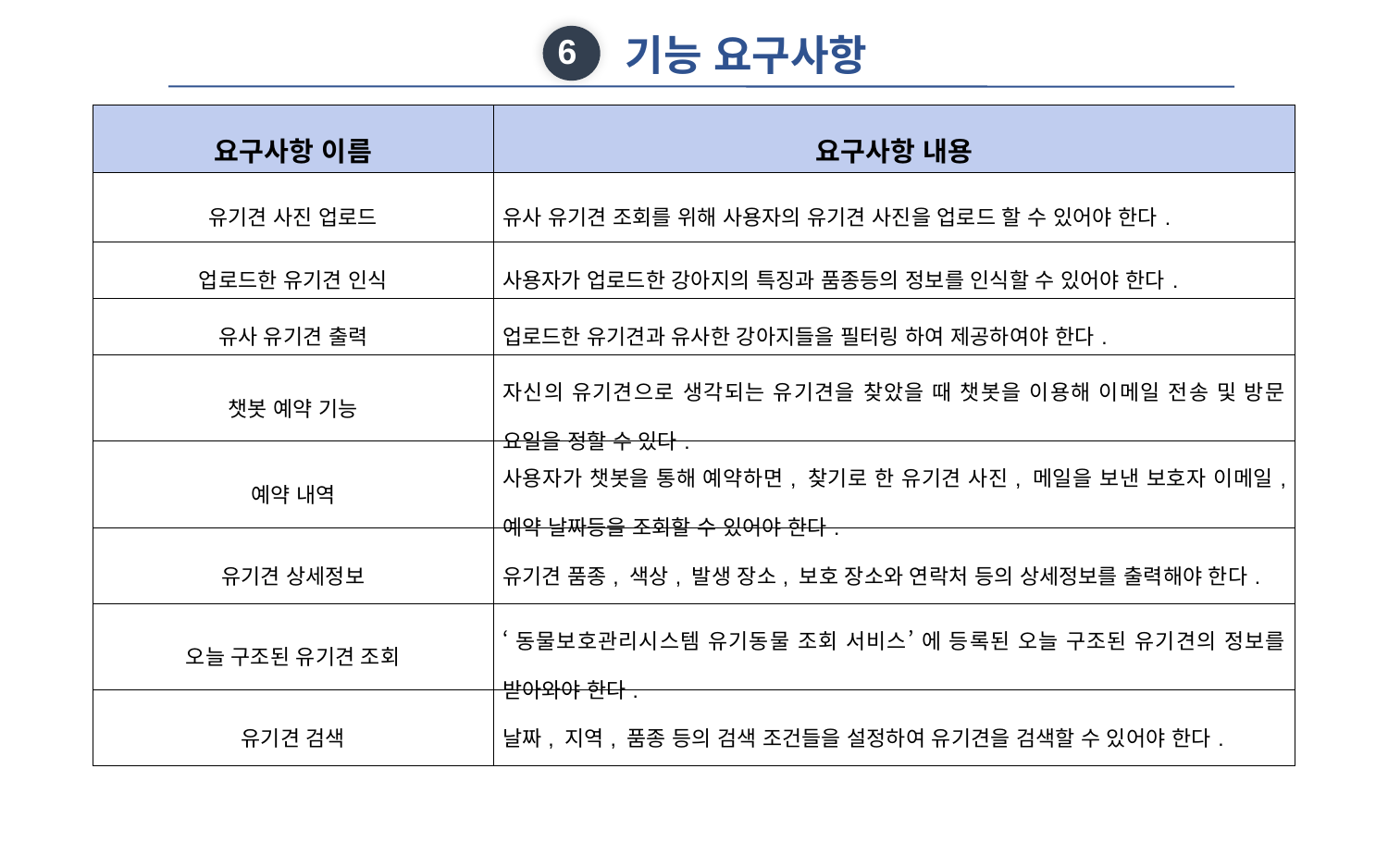

기능 요구사항
6

| 요구사항 이름 | 요구사항 내용 |
| --- | --- |
| 유기견 사진 업로드 | 유사 유기견 조회를 위해 사용자의 유기견 사진을 업로드 할 수 있어야 한다. |
| 업로드한 유기견 인식 | 사용자가 업로드한 강아지의 특징과 품종등의 정보를 인식할 수 있어야 한다. |
| 유사 유기견 출력 | 업로드한 유기견과 유사한 강아지들을 필터링 하여 제공하여야 한다. |
| 챗봇 예약 기능 | 자신의 유기견으로 생각되는 유기견을 찾았을 때 챗봇을 이용해 이메일 전송 및 방문 요일을 정할 수 있다. |
| 예약 내역 | 사용자가 챗봇을 통해 예약하면, 찾기로 한 유기견 사진, 메일을 보낸 보호자 이메일, 예약 날짜등을 조회할 수 있어야 한다. |
| 유기견 상세정보 | 유기견 품종, 색상, 발생 장소, 보호 장소와 연락처 등의 상세정보를 출력해야 한다. |
| 오늘 구조된 유기견 조회 | ‘동물보호관리시스템 유기동물 조회 서비스’ 에 등록된 오늘 구조된 유기견의 정보를 받아와야 한다. |
| 유기견 검색 | 날짜, 지역, 품종 등의 검색 조건들을 설정하여 유기견을 검색할 수 있어야 한다. |

# 14